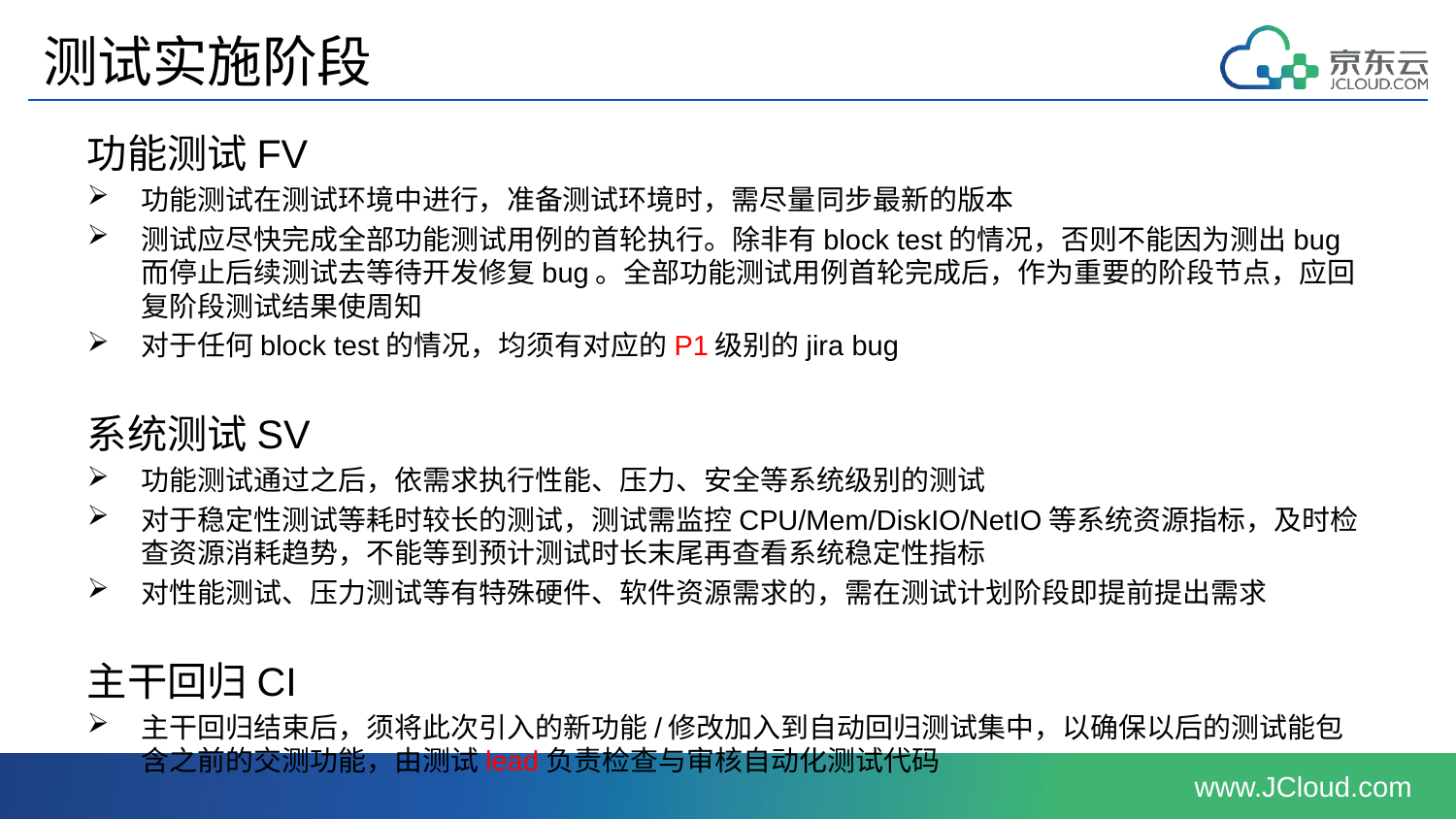

# 测试实施阶段
功能测试FV
功能测试在测试环境中进行，准备测试环境时，需尽量同步最新的版本
测试应尽快完成全部功能测试用例的首轮执行。除非有block test的情况，否则不能因为测出bug而停止后续测试去等待开发修复bug。全部功能测试用例首轮完成后，作为重要的阶段节点，应回复阶段测试结果使周知
对于任何block test的情况，均须有对应的P1级别的jira bug

系统测试SV
功能测试通过之后，依需求执行性能、压力、安全等系统级别的测试
对于稳定性测试等耗时较长的测试，测试需监控CPU/Mem/DiskIO/NetIO等系统资源指标，及时检查资源消耗趋势，不能等到预计测试时长末尾再查看系统稳定性指标
对性能测试、压力测试等有特殊硬件、软件资源需求的，需在测试计划阶段即提前提出需求

主干回归CI
主干回归结束后，须将此次引入的新功能/修改加入到自动回归测试集中，以确保以后的测试能包含之前的交测功能，由测试lead负责检查与审核自动化测试代码